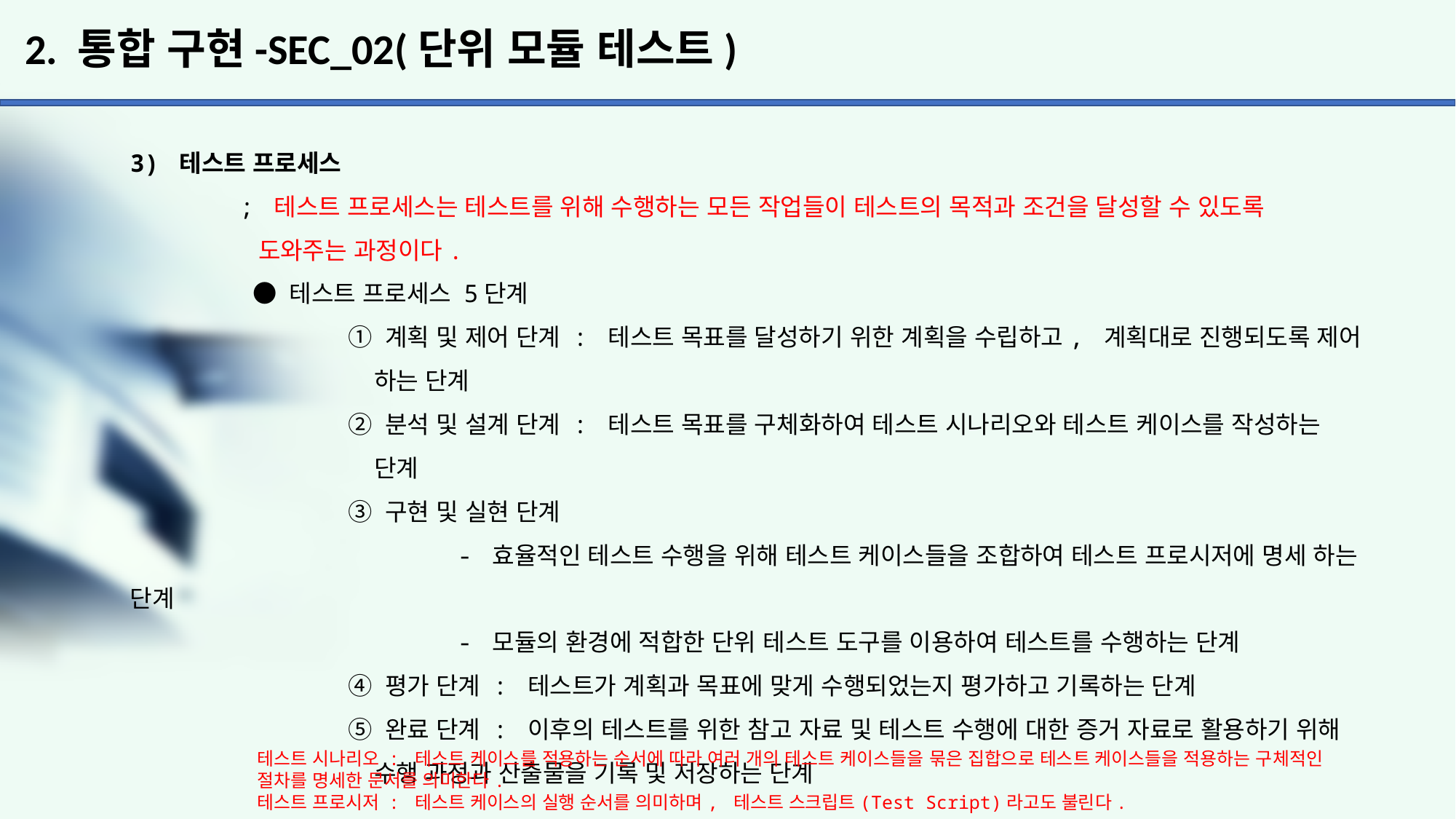

# 2. 통합 구현-SEC_02(단위 모듈 테스트)
3) 테스트 프로세스
	; 테스트 프로세스는 테스트를 위해 수행하는 모든 작업들이 테스트의 목적과 조건을 달성할 수 있도록
	  도와주는 과정이다.
	  ● 테스트 프로세스 5단계
		① 계획 및 제어 단계 : 테스트 목표를 달성하기 위한 계획을 수립하고, 계획대로 진행되도록 제어
		   하는 단계
		② 분석 및 설계 단계 : 테스트 목표를 구체화하여 테스트 시나리오와 테스트 케이스를 작성하는
		   단계
		③ 구현 및 실현 단계
			- 효율적인 테스트 수행을 위해 테스트 케이스들을 조합하여 테스트 프로시저에 명세 하는 단계
			- 모듈의 환경에 적합한 단위 테스트 도구를 이용하여 테스트를 수행하는 단계
		④ 평가 단계 : 테스트가 계획과 목표에 맞게 수행되었는지 평가하고 기록하는 단계
		⑤ 완료 단계 : 이후의 테스트를 위한 참고 자료 및 테스트 수행에 대한 증거 자료로 활용하기 위해
		   수행 과정과 산출물을 기록 및 저장하는 단계
테스트 시나리오 : 테스트 케이스를 적용하는 순서에 따라 여러 개의 테스트 케이스들을 묶은 집합으로 테스트 케이스들을 적용하는 구체적인 절차를 명세한 문서를 의미한다.
테스트 프로시저 : 테스트 케이스의 실행 순서를 의미하며, 테스트 스크립트(Test Script)라고도 불린다.